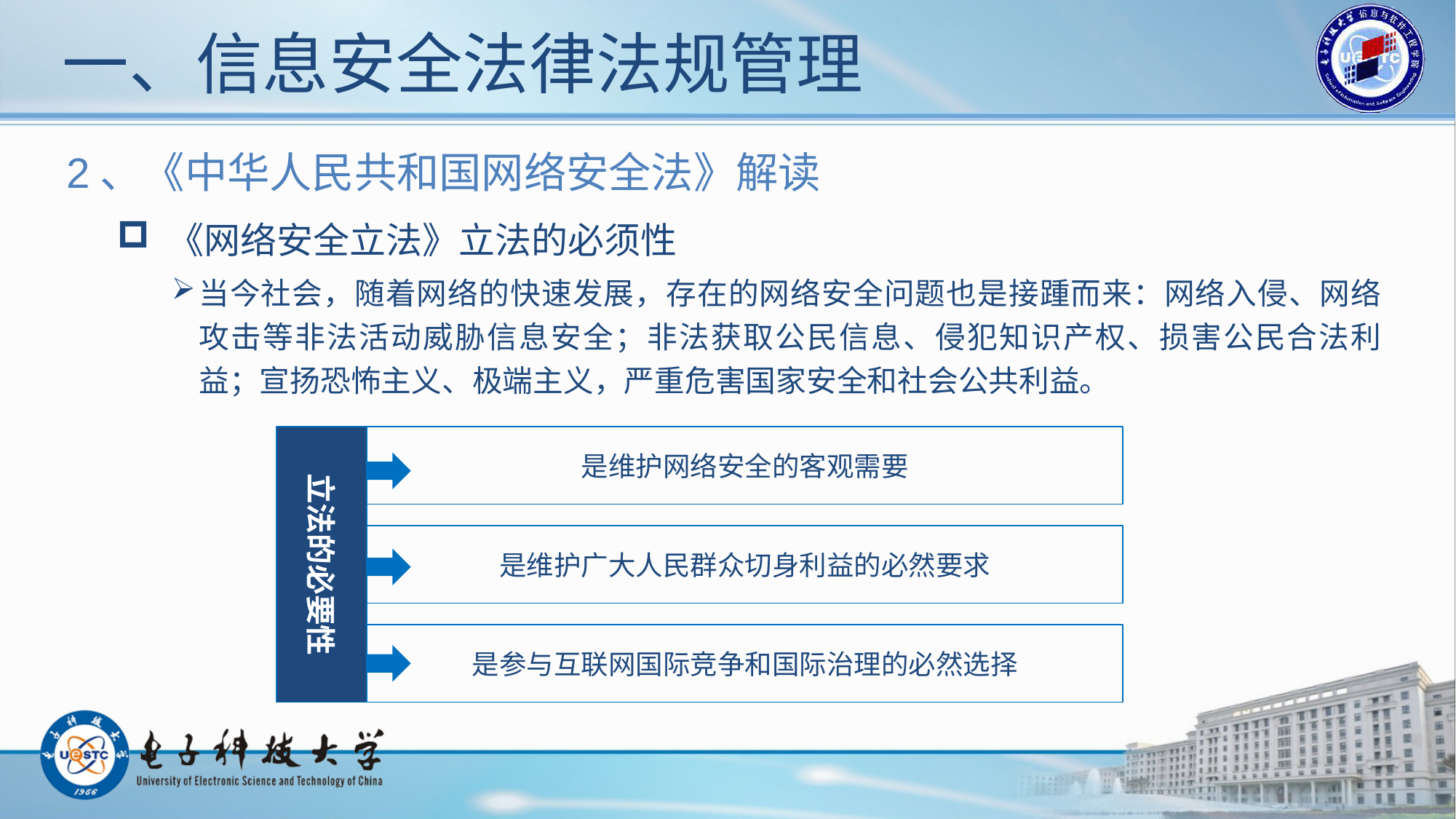

# 一、信息安全法律法规管理
2、《中华人民共和国网络安全法》解读
 《网络安全立法》立法的必须性
当今社会，随着网络的快速发展，存在的网络安全问题也是接踵而来：网络入侵、网络攻击等非法活动威胁信息安全；非法获取公民信息、侵犯知识产权、损害公民合法利益；宣扬恐怖主义、极端主义，严重危害国家安全和社会公共利益。
立法的必要性
是维护网络安全的客观需要

是维护广大人民群众切身利益的必然要求

是参与互联网国际竞争和国际治理的必然选择